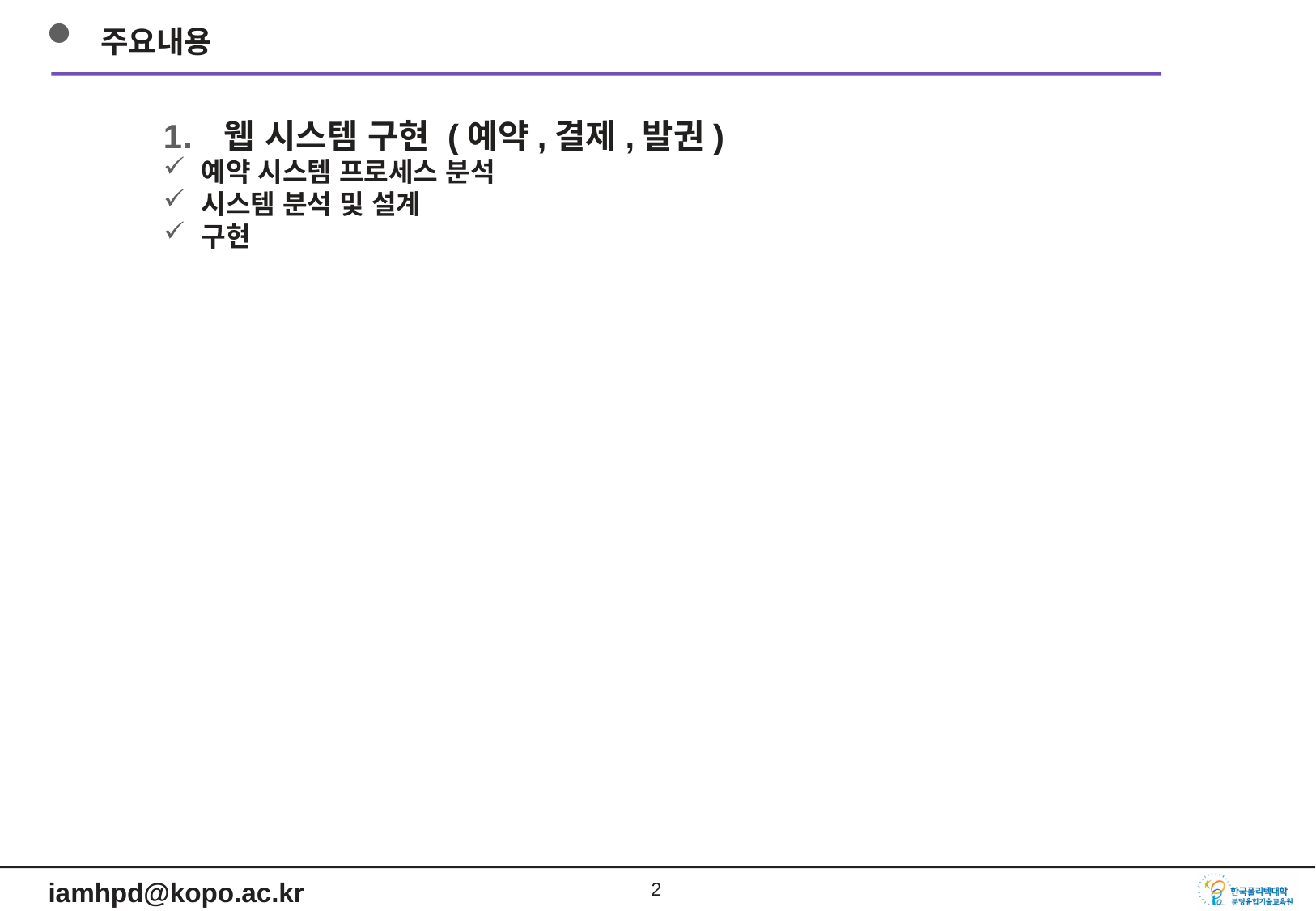

주요내용
웹 시스템 구현 (예약,결제,발권)
예약 시스템 프로세스 분석
시스템 분석 및 설계
구현
2